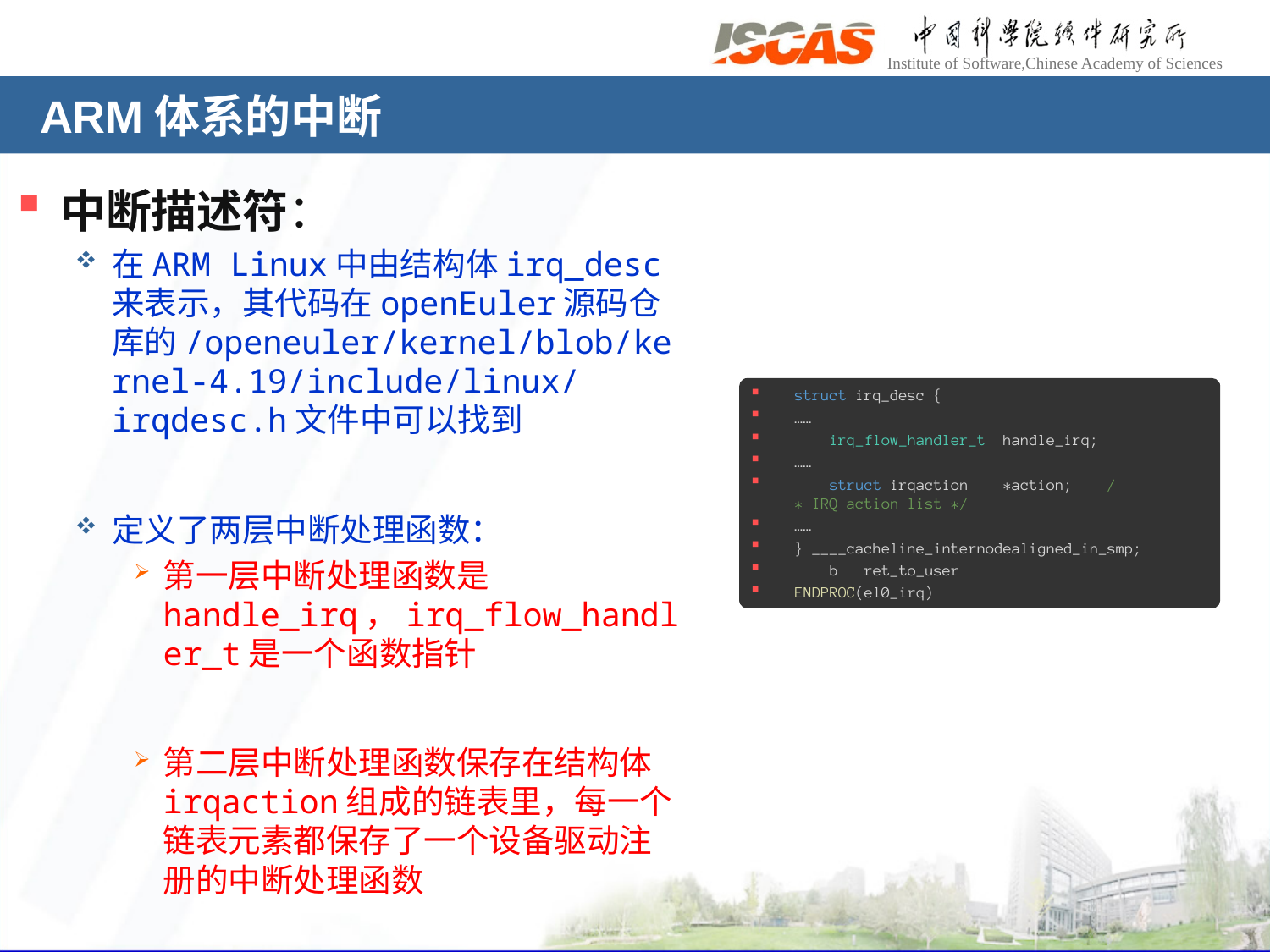

# ARM体系的中断
中断描述符：
在ARM Linux中由结构体irq_desc来表示，其代码在openEuler源码仓库的/openeuler/kernel/blob/kernel-4.19/include/linux/irqdesc.h文件中可以找到

定义了两层中断处理函数：
第一层中断处理函数是handle_irq，irq_flow_handler_t是一个函数指针

第二层中断处理函数保存在结构体irqaction组成的链表里，每一个链表元素都保存了一个设备驱动注册的中断处理函数

struct irq_desc {
……
    irq_flow_handler_t  handle_irq;
……
    struct irqaction    *action;    /* IRQ action list */
……
} ____cacheline_internodealigned_in_smp;
    b   ret_to_user
ENDPROC(el0_irq)